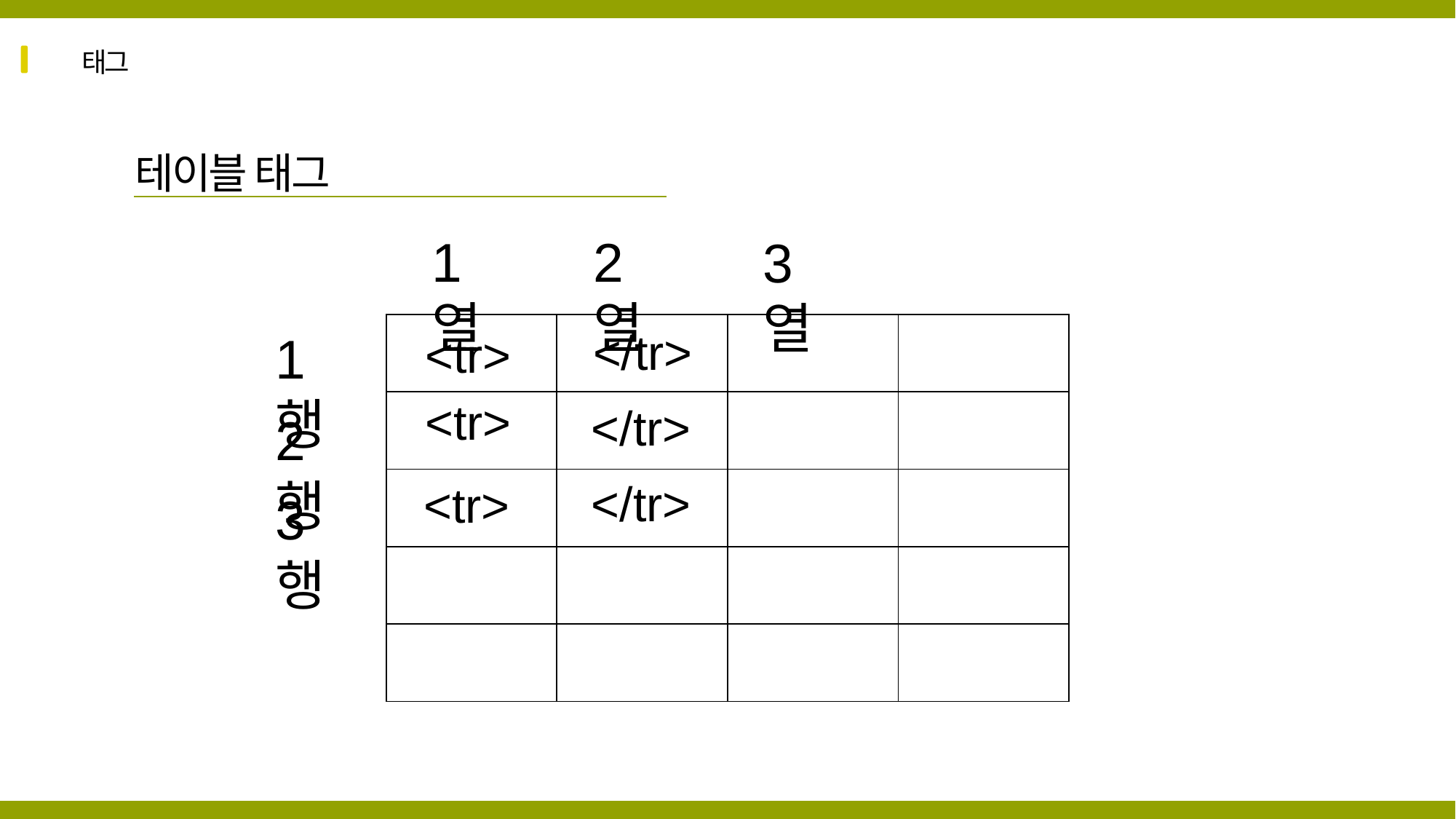

태그

테이블 태그

1열
2열
3열
|  |  |  |  |
| --- | --- | --- | --- |
|  |  |  |  |
|  |  |  |  |
|  |  |  |  |
|  |  |  |  |
</tr>
1행
<tr>
<tr>
</tr>
2행
</tr>
<tr>
3행